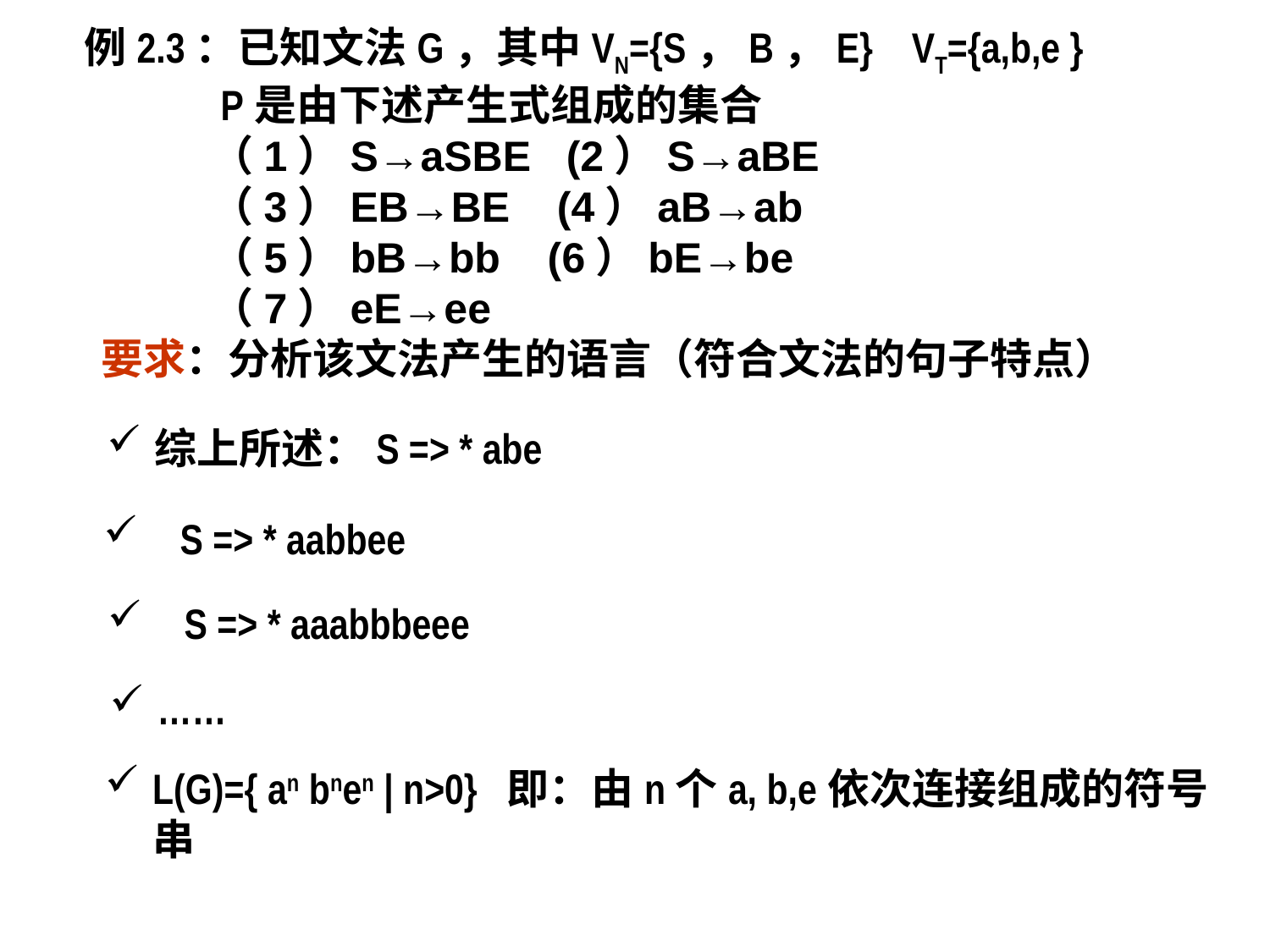

例2.3：已知文法G，其中VN={S，B，E}    VT={a,b,e }
              P是由下述产生式组成的集合
	（1）S→aSBE   (2）S→aBE
	（3）EB→BE    (4）aB→ab
	（5）bB→bb    (6）bE→be
	（7）eE→ee
要求：分析该文法产生的语言（符合文法的句子特点）
综上所述：S => * abe
   S => * aabbee
   S => * aaabbbeee
……
L(G)={ an bnen | n>0}  即：由n个a, b,e依次连接组成的符号串